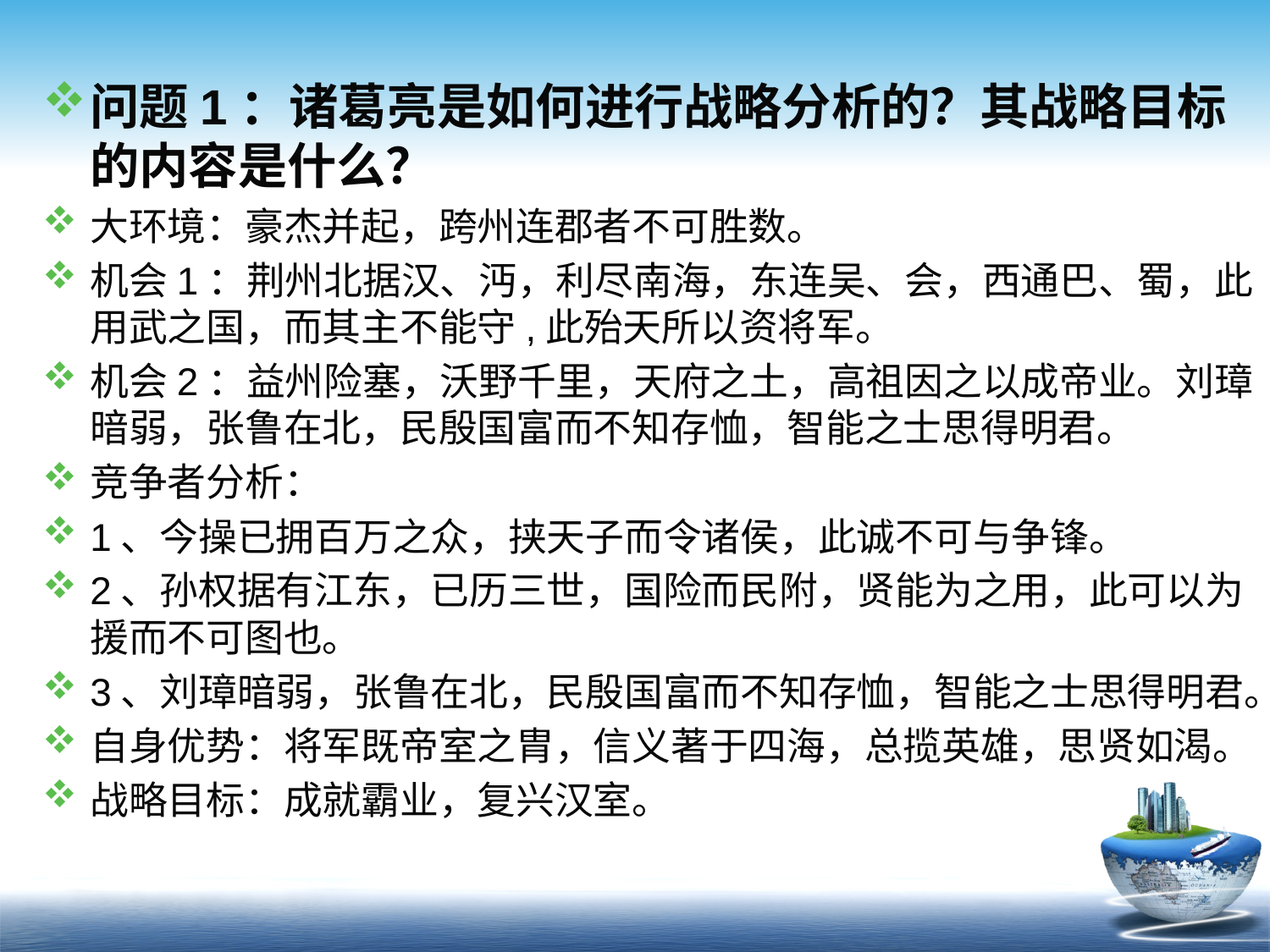

问题1：诸葛亮是如何进行战略分析的？其战略目标的内容是什么？
大环境：豪杰并起，跨州连郡者不可胜数。
机会1：荆州北据汉、沔，利尽南海，东连吴、会，西通巴、蜀，此用武之国，而其主不能守,此殆天所以资将军。
机会2：益州险塞，沃野千里，天府之土，高祖因之以成帝业。刘璋暗弱，张鲁在北，民殷国富而不知存恤，智能之士思得明君。
竞争者分析：
1、今操已拥百万之众，挟天子而令诸侯，此诚不可与争锋。
2、孙权据有江东，已历三世，国险而民附，贤能为之用，此可以为援而不可图也。
3、刘璋暗弱，张鲁在北，民殷国富而不知存恤，智能之士思得明君。
自身优势：将军既帝室之胄，信义著于四海，总揽英雄，思贤如渴。
战略目标：成就霸业，复兴汉室。